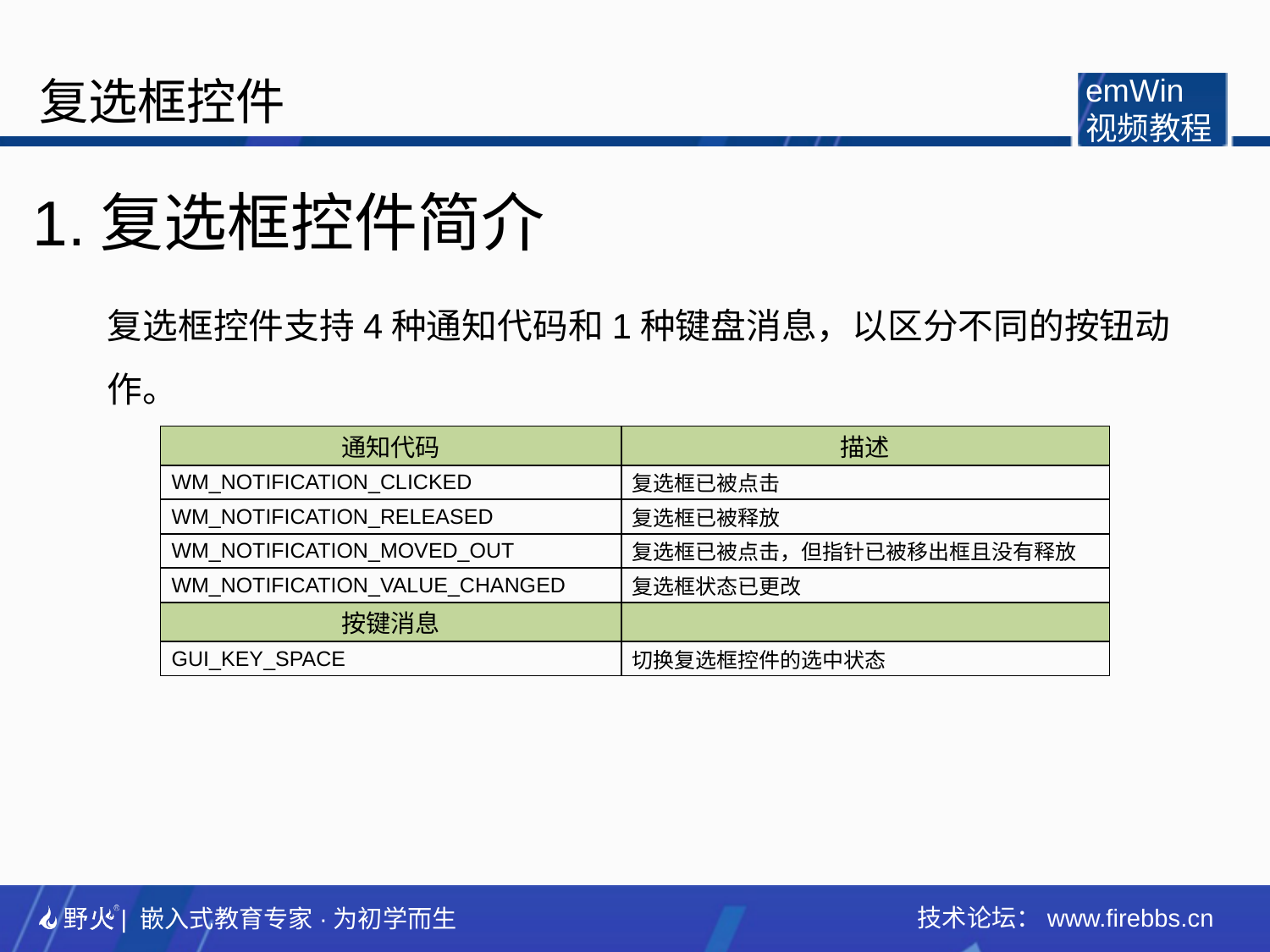

复选框控件
emWin
视频教程
1.复选框控件简介
复选框控件支持4种通知代码和1种键盘消息，以区分不同的按钮动作。
| 通知代码 | 描述 |
| --- | --- |
| WM\_NOTIFICATION\_CLICKED | 复选框已被点击 |
| WM\_NOTIFICATION\_RELEASED | 复选框已被释放 |
| WM\_NOTIFICATION\_MOVED\_OUT | 复选框已被点击，但指针已被移出框且没有释放 |
| WM\_NOTIFICATION\_VALUE\_CHANGED | 复选框状态已更改 |
| 按键消息 |  |
| GUI\_KEY\_SPACE | 切换复选框控件的选中状态 |